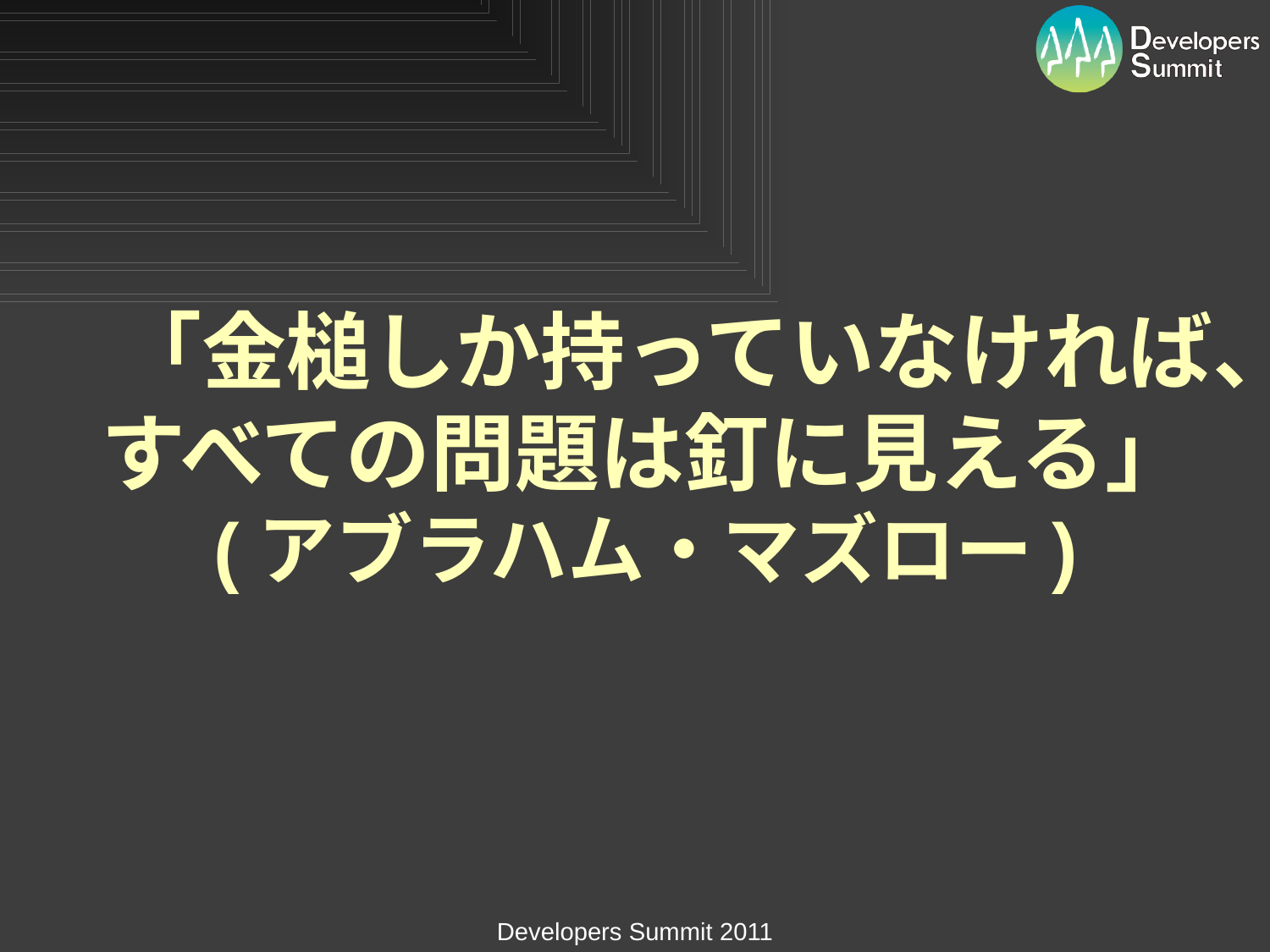

# 「金槌しか持っていなければ、すべての問題は釘に見える」 (アブラハム・マズロー)